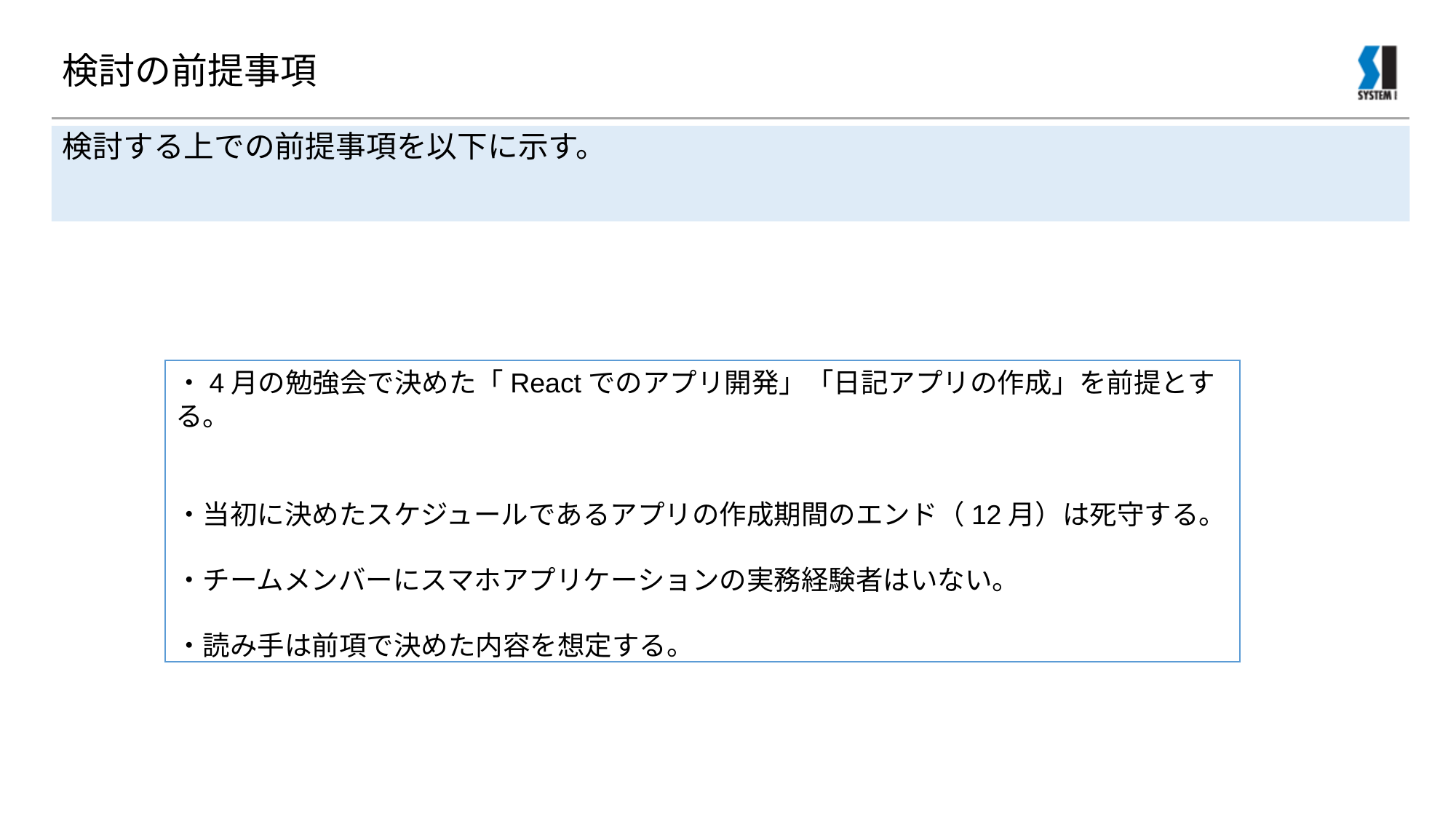

# 検討の前提事項
検討する上での前提事項を以下に示す。
・4月の勉強会で決めた「Reactでのアプリ開発」「日記アプリの作成」を前提とする。

・当初に決めたスケジュールであるアプリの作成期間のエンド（12月）は死守する。

・チームメンバーにスマホアプリケーションの実務経験者はいない。

・読み手は前項で決めた内容を想定する。